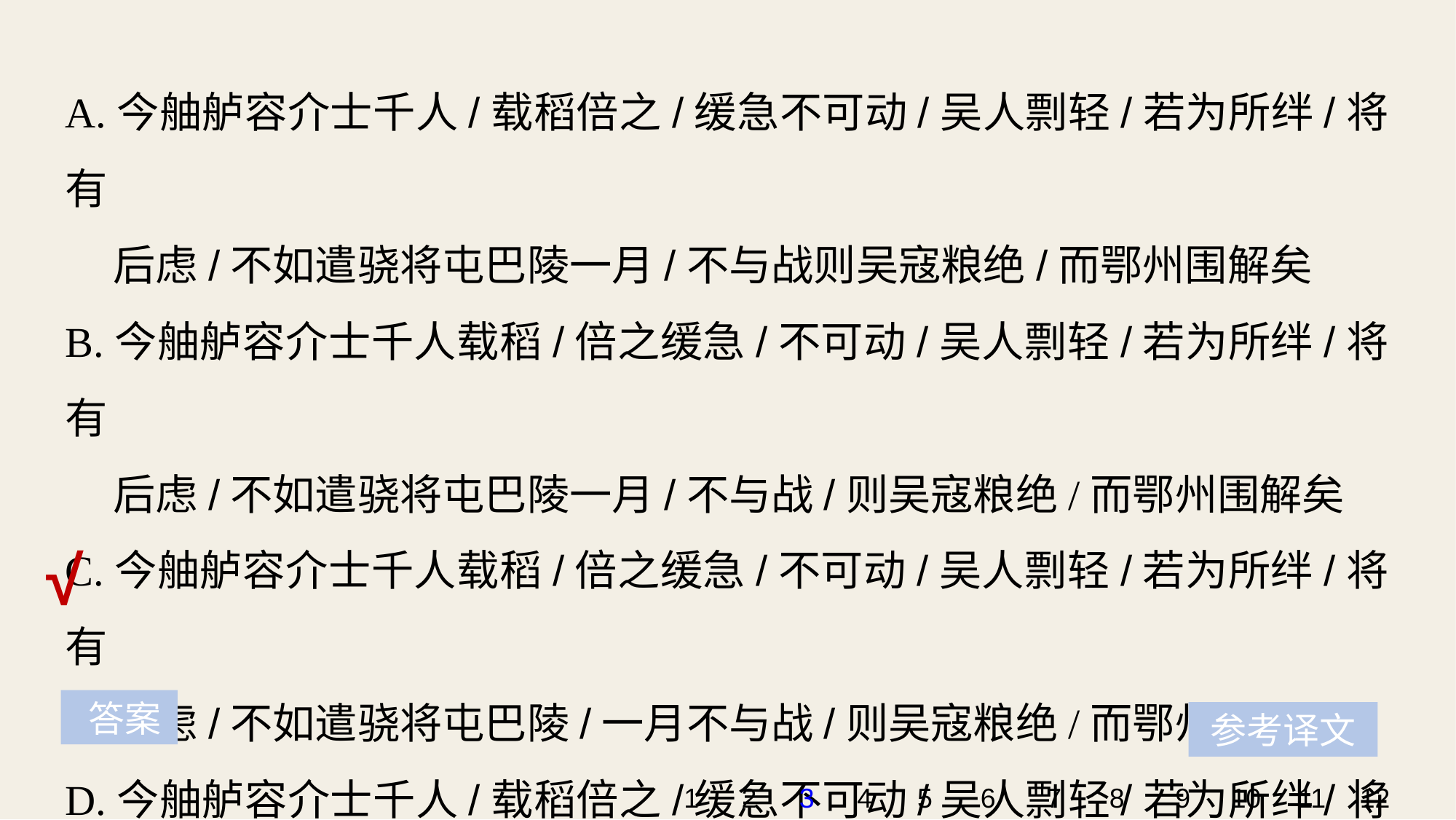

A.今舳舻容介士千人/载稻倍之/缓急不可动/吴人剽轻/若为所绊/将有
    后虑/不如遣骁将屯巴陵一月/不与战则吴寇粮绝/而鄂州围解矣
B.今舳舻容介士千人载稻/倍之缓急/不可动/吴人剽轻/若为所绊/将有
    后虑/不如遣骁将屯巴陵一月/不与战/则吴寇粮绝/而鄂州围解矣
C.今舳舻容介士千人载稻/倍之缓急/不可动/吴人剽轻/若为所绊/将有
    后虑/不如遣骁将屯巴陵/一月不与战/则吴寇粮绝/而鄂州围解矣
D.今舳舻容介士千人/载稻倍之/缓急不可动/吴人剽轻/若为所绊/将有
    后虑/不如遣骁将屯巴陵/一月不与战/则吴寇粮绝/而鄂州围解矣
√
 答案
参考译文
1
2
3
4
5
6
7
8
9
10
11
12